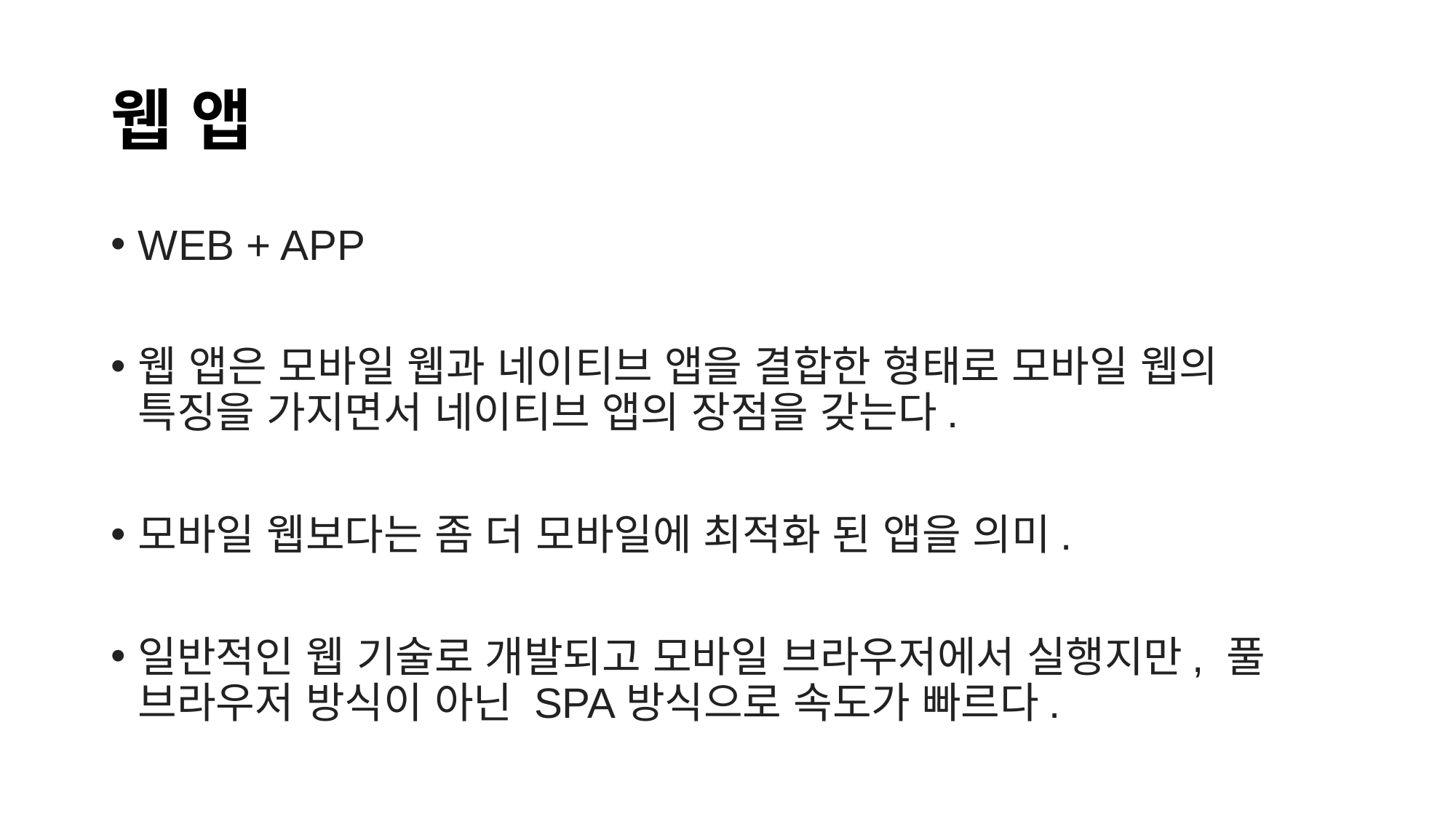

# 웹 앱
WEB + APP

웹 앱은 모바일 웹과 네이티브 앱을 결합한 형태로 모바일 웹의 특징을 가지면서 네이티브 앱의 장점을 갖는다.

모바일 웹보다는 좀 더 모바일에 최적화 된 앱을 의미.

일반적인 웹 기술로 개발되고 모바일 브라우저에서 실행지만, 풀 브라우저 방식이 아닌 SPA방식으로 속도가 빠르다.